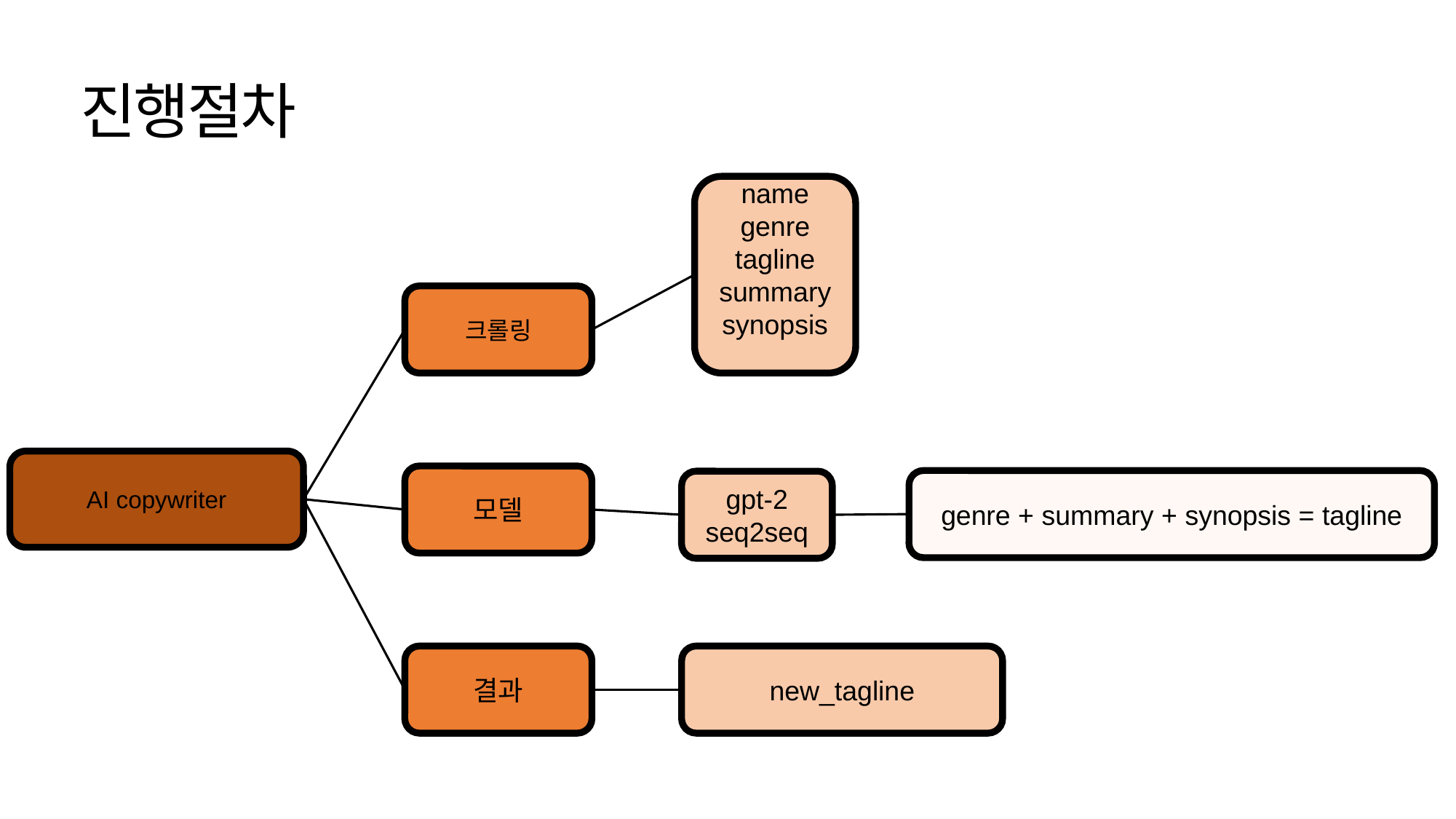

# 진행절차
name
genre
tagline
summary
synopsis

크롤링
AI copywriter
모델
genre + summary + synopsis = tagline
gpt-2
seq2seq
결과
new_tagline